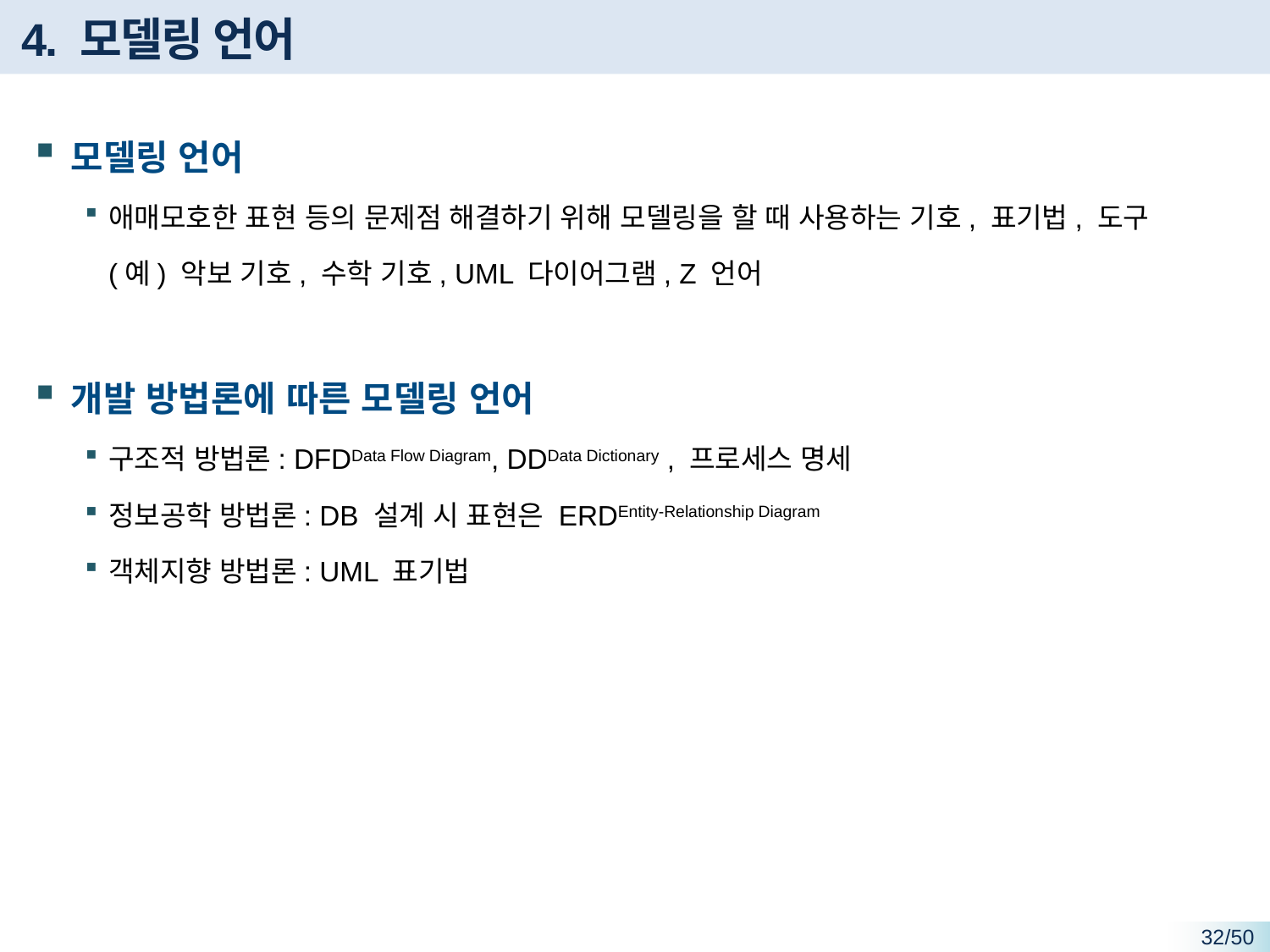

# 4. 모델링 언어
모델링 언어
애매모호한 표현 등의 문제점 해결하기 위해 모델링을 할 때 사용하는 기호, 표기법, 도구
   (예) 악보 기호, 수학 기호, UML 다이어그램, Z 언어

개발 방법론에 따른 모델링 언어
구조적 방법론: DFDData Flow Diagram, DDData Dictionary , 프로세스 명세
정보공학 방법론: DB 설계 시 표현은 ERDEntity-Relationship Diagram
객체지향 방법론: UML 표기법